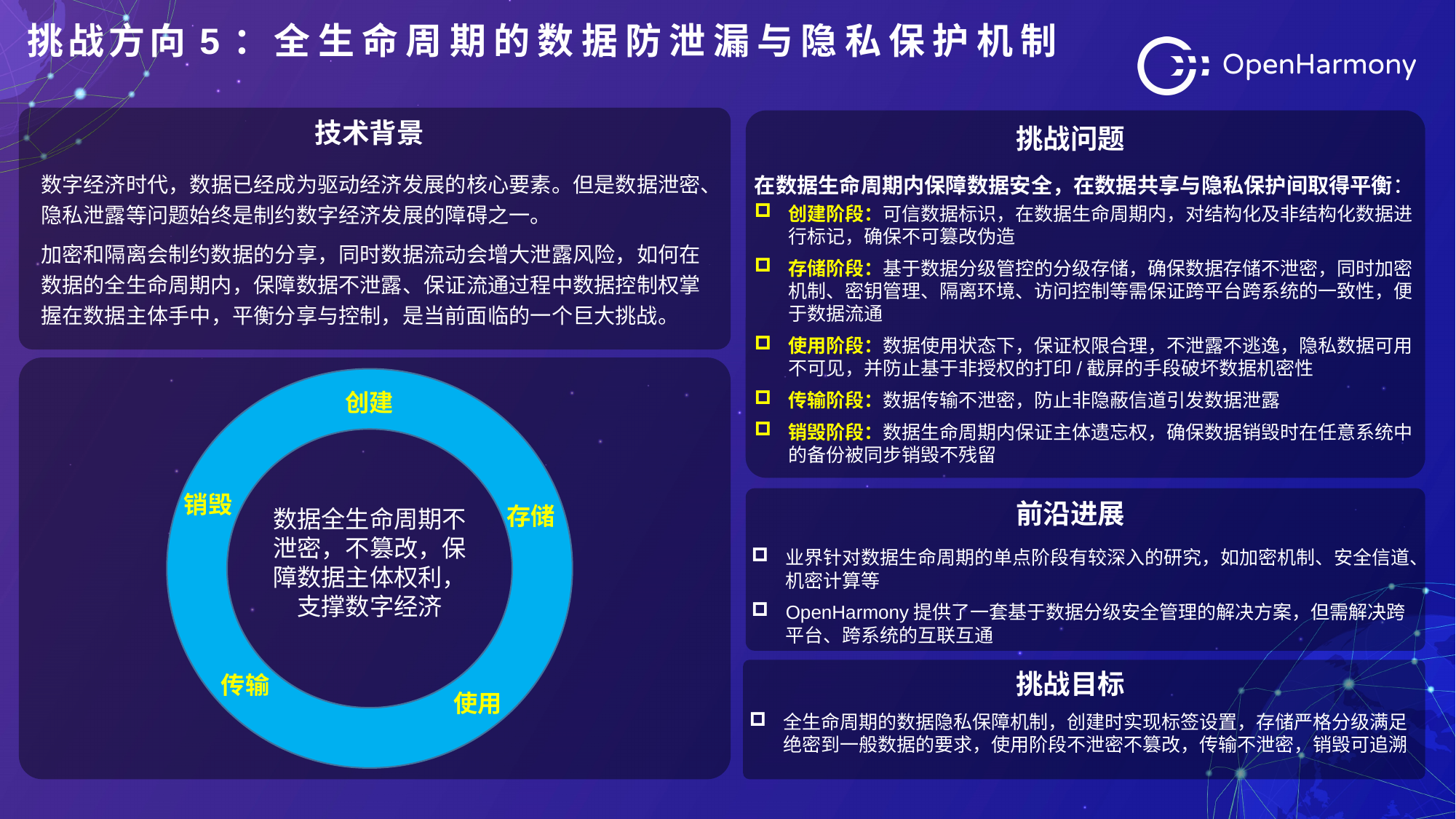

挑战方向5：全生命周期的数据防泄漏与隐私保护机制

技术背景

挑战问题
在数据生命周期内保障数据安全，在数据共享与隐私保护间取得平衡：
创建阶段：可信数据标识，在数据生命周期内，对结构化及非结构化数据进行标记，确保不可篡改伪造
存储阶段：基于数据分级管控的分级存储，确保数据存储不泄密，同时加密机制、密钥管理、隔离环境、访问控制等需保证跨平台跨系统的一致性，便于数据流通
使用阶段：数据使用状态下，保证权限合理，不泄露不逃逸，隐私数据可用不可见，并防止基于非授权的打印/截屏的手段破坏数据机密性
传输阶段：数据传输不泄密，防止非隐蔽信道引发数据泄露
销毁阶段：数据生命周期内保证主体遗忘权，确保数据销毁时在任意系统中的备份被同步销毁不残留
数字经济时代，数据已经成为驱动经济发展的核心要素。但是数据泄密、隐私泄露等问题始终是制约数字经济发展的障碍之一。
加密和隔离会制约数据的分享，同时数据流动会增大泄露风险，如何在数据的全生命周期内，保障数据不泄露、保证流通过程中数据控制权掌握在数据主体手中，平衡分享与控制，是当前面临的一个巨大挑战。

创建
销毁

前沿进展
业界针对数据生命周期的单点阶段有较深入的研究，如加密机制、安全信道、机密计算等
OpenHarmony提供了一套基于数据分级安全管理的解决方案，但需解决跨平台、跨系统的互联互通
存储
数据全生命周期不泄密，不篡改，保障数据主体权利，支撑数字经济

挑战目标
传输
使用
全生命周期的数据隐私保障机制，创建时实现标签设置，存储严格分级满足绝密到一般数据的要求，使用阶段不泄密不篡改，传输不泄密，销毁可追溯